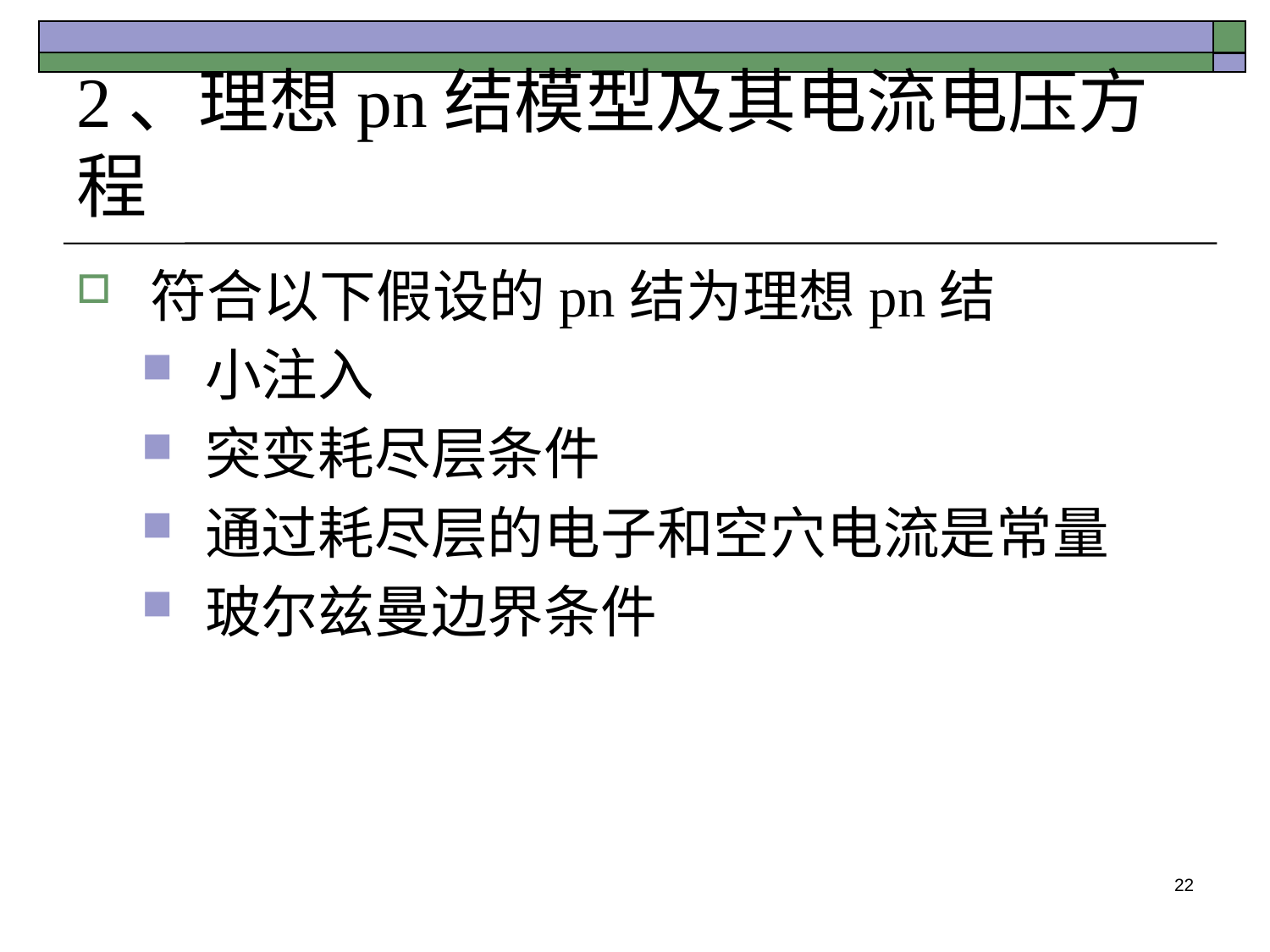

# 2、理想pn结模型及其电流电压方程
符合以下假设的pn结为理想pn结
小注入
突变耗尽层条件
通过耗尽层的电子和空穴电流是常量
玻尔兹曼边界条件

22